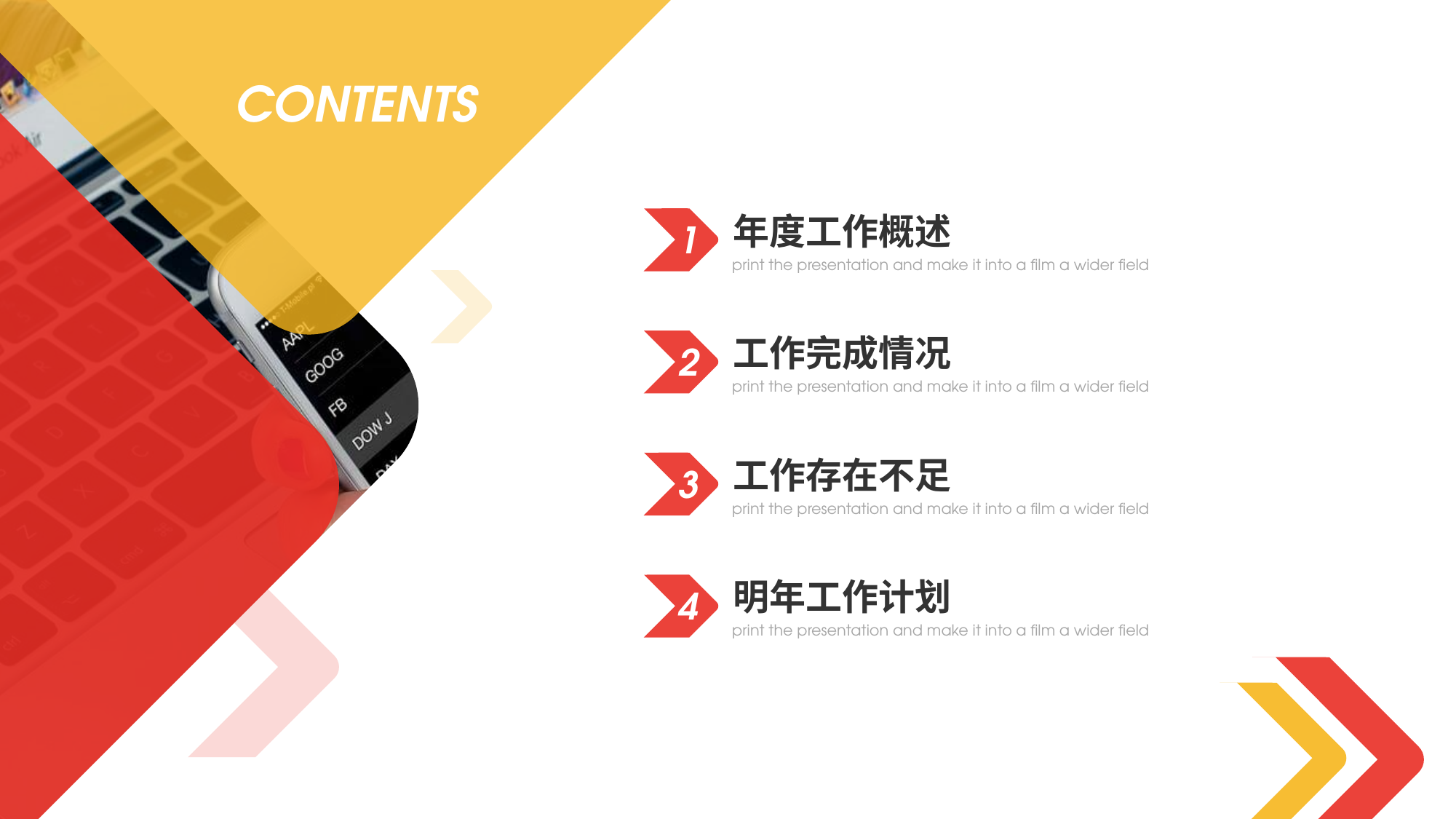

CONTENTS

年度工作概述
1
print the presentation and make it into a film a wider field

工作完成情况
2
print the presentation and make it into a film a wider field

工作存在不足
3
print the presentation and make it into a film a wider field

明年工作计划
4
print the presentation and make it into a film a wider field